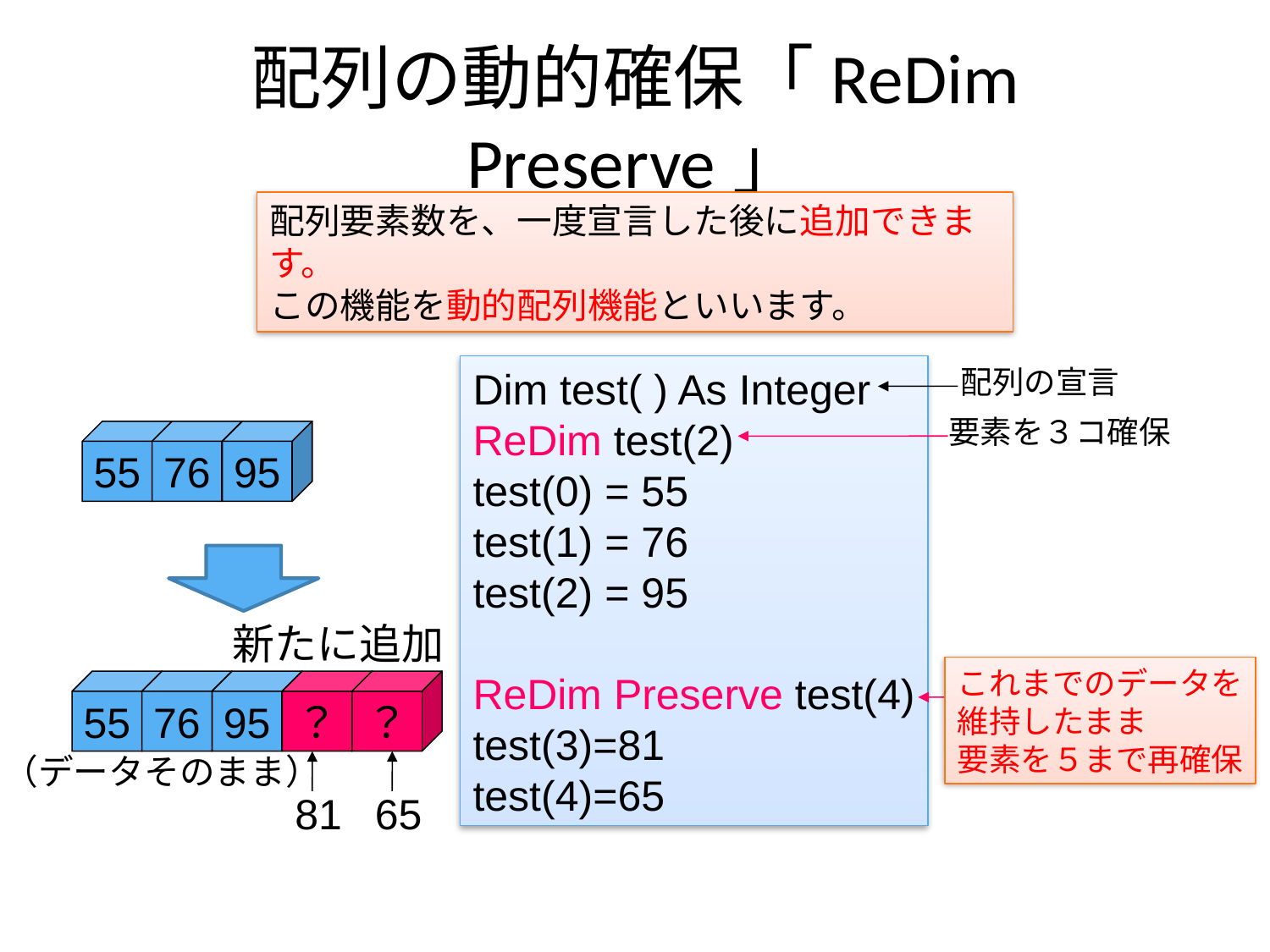

# 配列の動的確保「ReDim Preserve」
配列要素数を、一度宣言した後に追加できます。
この機能を動的配列機能といいます。
Dim test( ) As Integer
ReDim test(2)
test(0) = 55
test(1) = 76
test(2) = 95

ReDim Preserve test(4)
test(3)=81
test(4)=65
配列の宣言

要素を３コ確保
55
76
95

新たに追加
これまでのデータを
維持したまま
要素を５まで再確保
55
76
95
？
？

（データそのまま）

81
65